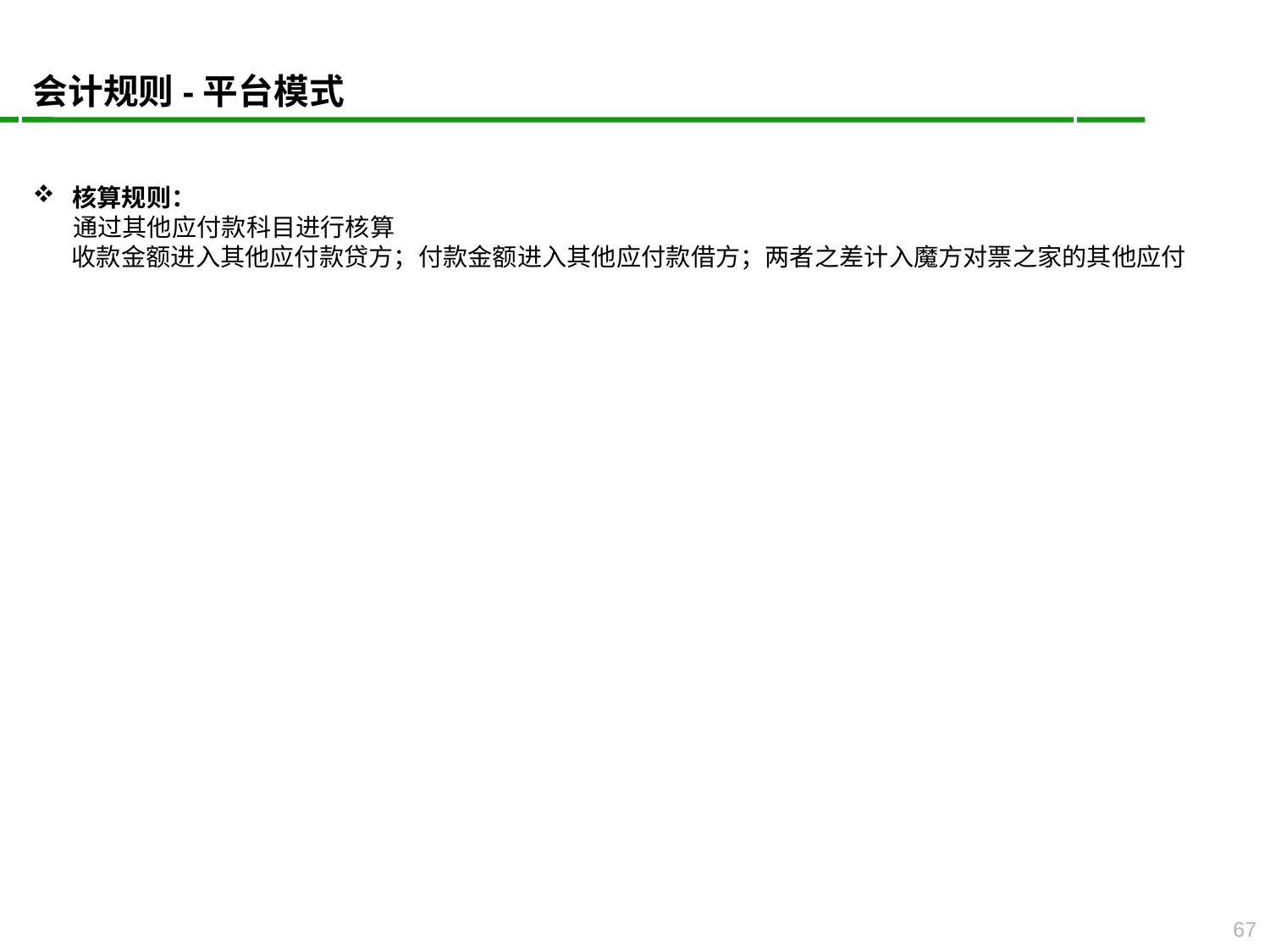

会计规则-平台模式
核算规则：
      通过其他应付款科目进行核算
      收款金额进入其他应付款贷方；付款金额进入其他应付款借方；两者之差计入魔方对票之家的其他应付

67